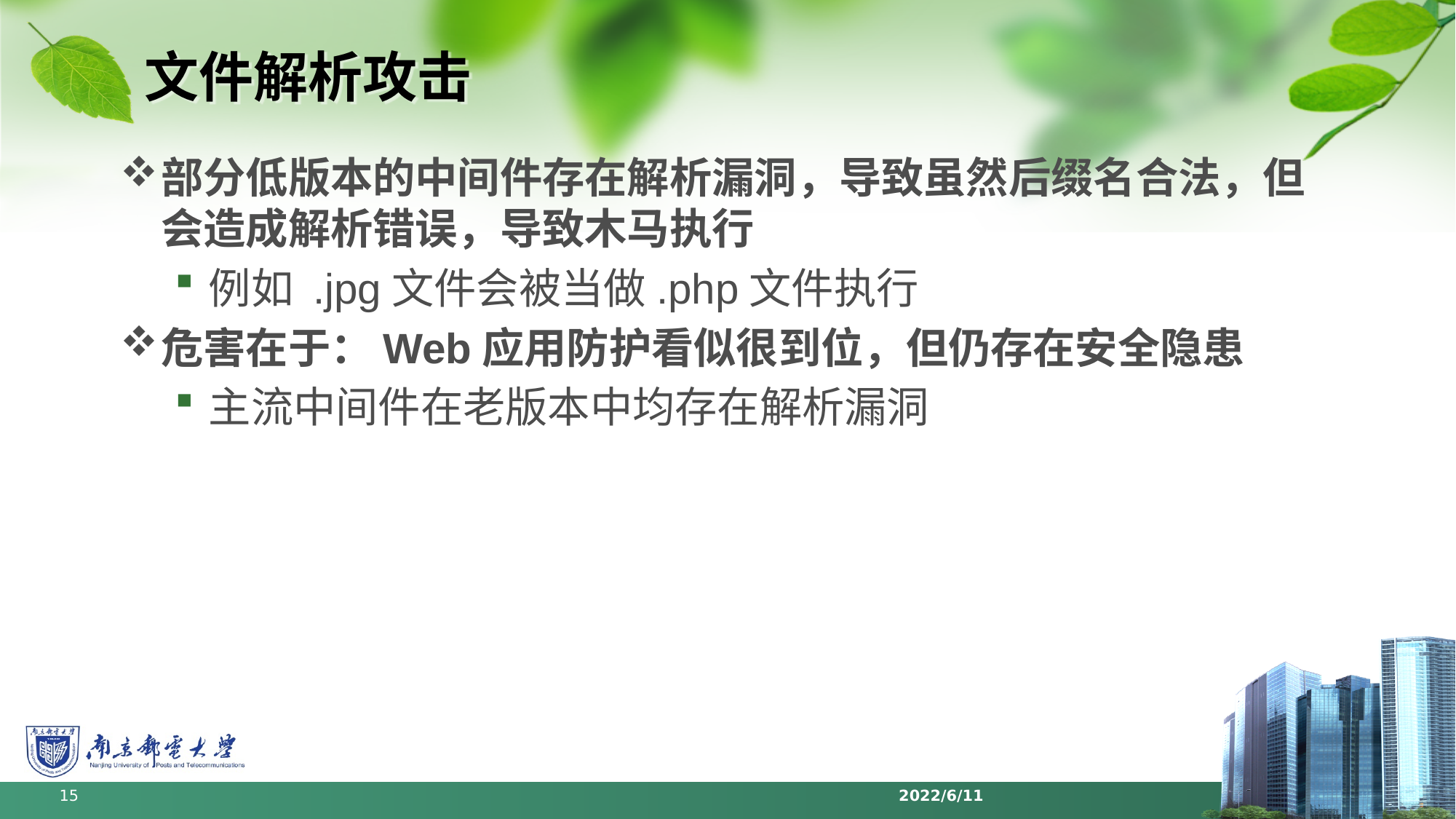

# 文件解析攻击
部分低版本的中间件存在解析漏洞，导致虽然后缀名合法，但会造成解析错误，导致木马执行
例如 .jpg文件会被当做.php文件执行
危害在于：Web应用防护看似很到位，但仍存在安全隐患
主流中间件在老版本中均存在解析漏洞
15
2022/6/11